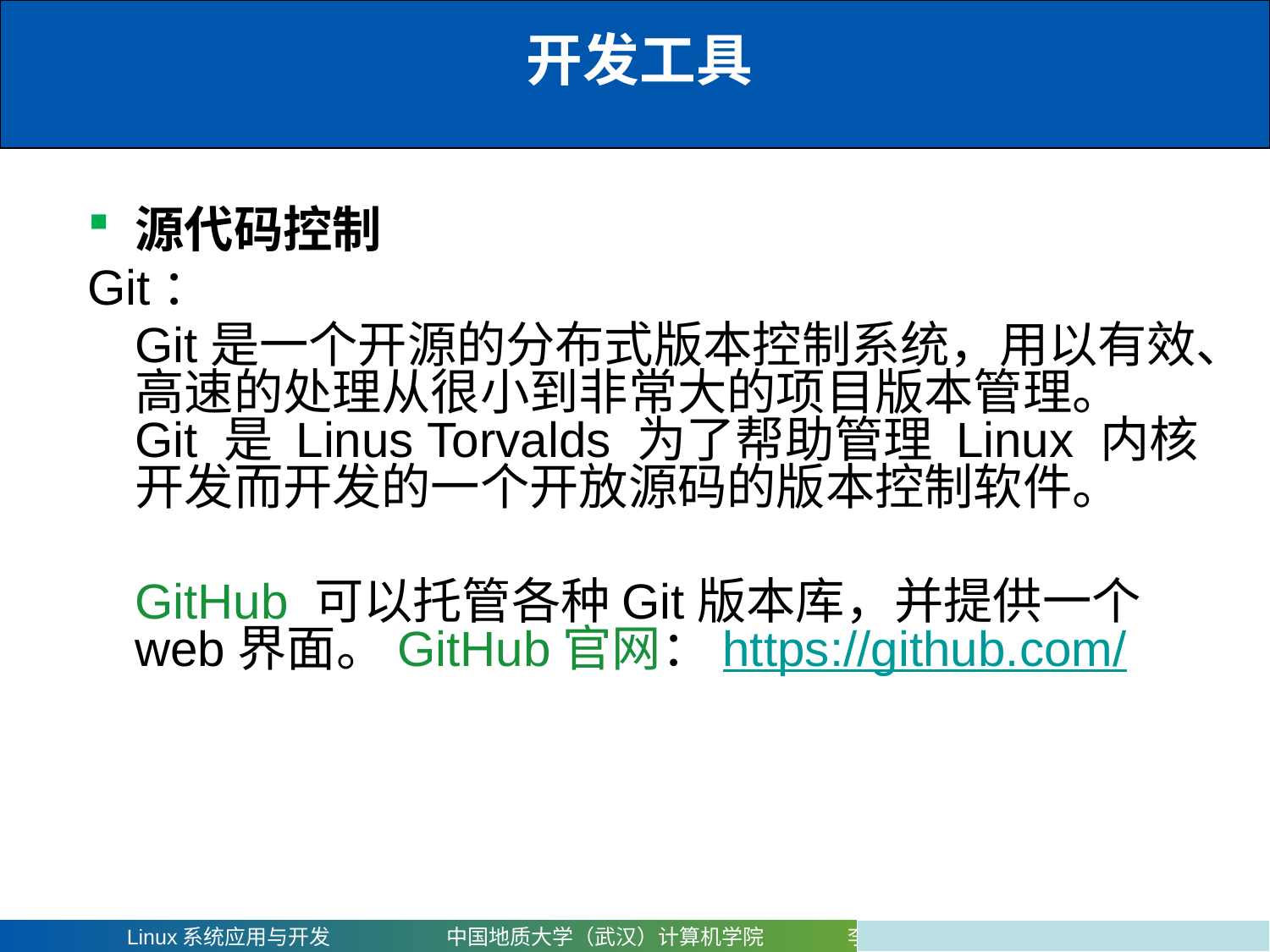

开发工具

源代码控制
Git：
	Git是一个开源的分布式版本控制系统，用以有效、高速的处理从很小到非常大的项目版本管理。  Git 是 Linus Torvalds 为了帮助管理 Linux 内核开发而开发的一个开放源码的版本控制软件。

	GitHub 可以托管各种Git版本库，并提供一个web界面。GitHub官网：https://github.com/